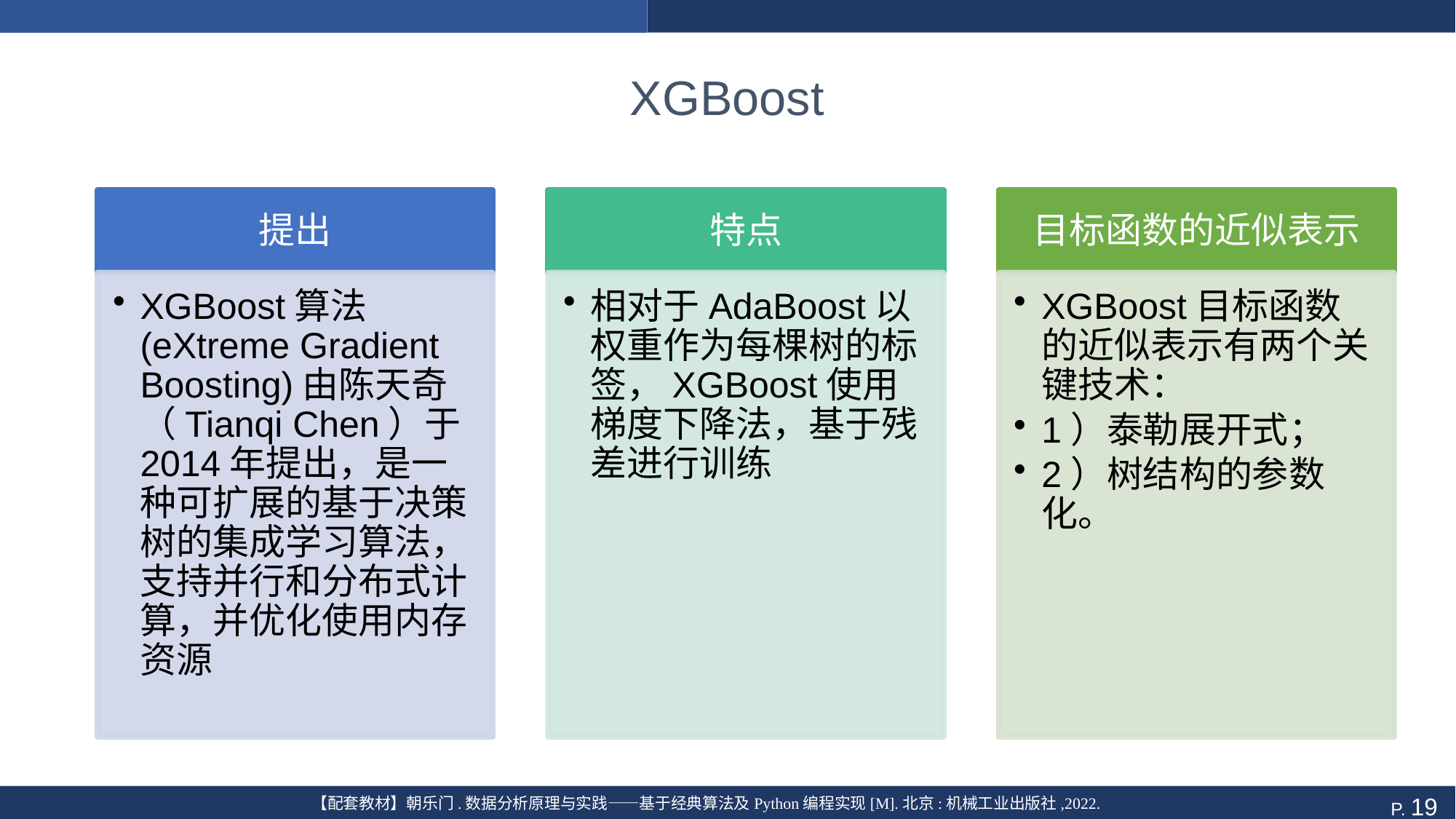

# XGBoost
提出
XGBoost算法(eXtreme Gradient Boosting)由陈天奇（Tianqi Chen）于2014年提出，是一种可扩展的基于决策树的集成学习算法，支持并行和分布式计算，并优化使用内存资源
特点
相对于AdaBoost以权重作为每棵树的标签，XGBoost使用梯度下降法，基于残差进行训练
目标函数的近似表示
XGBoost目标函数的近似表示有两个关键技术：
1）泰勒展开式；
2）树结构的参数化。